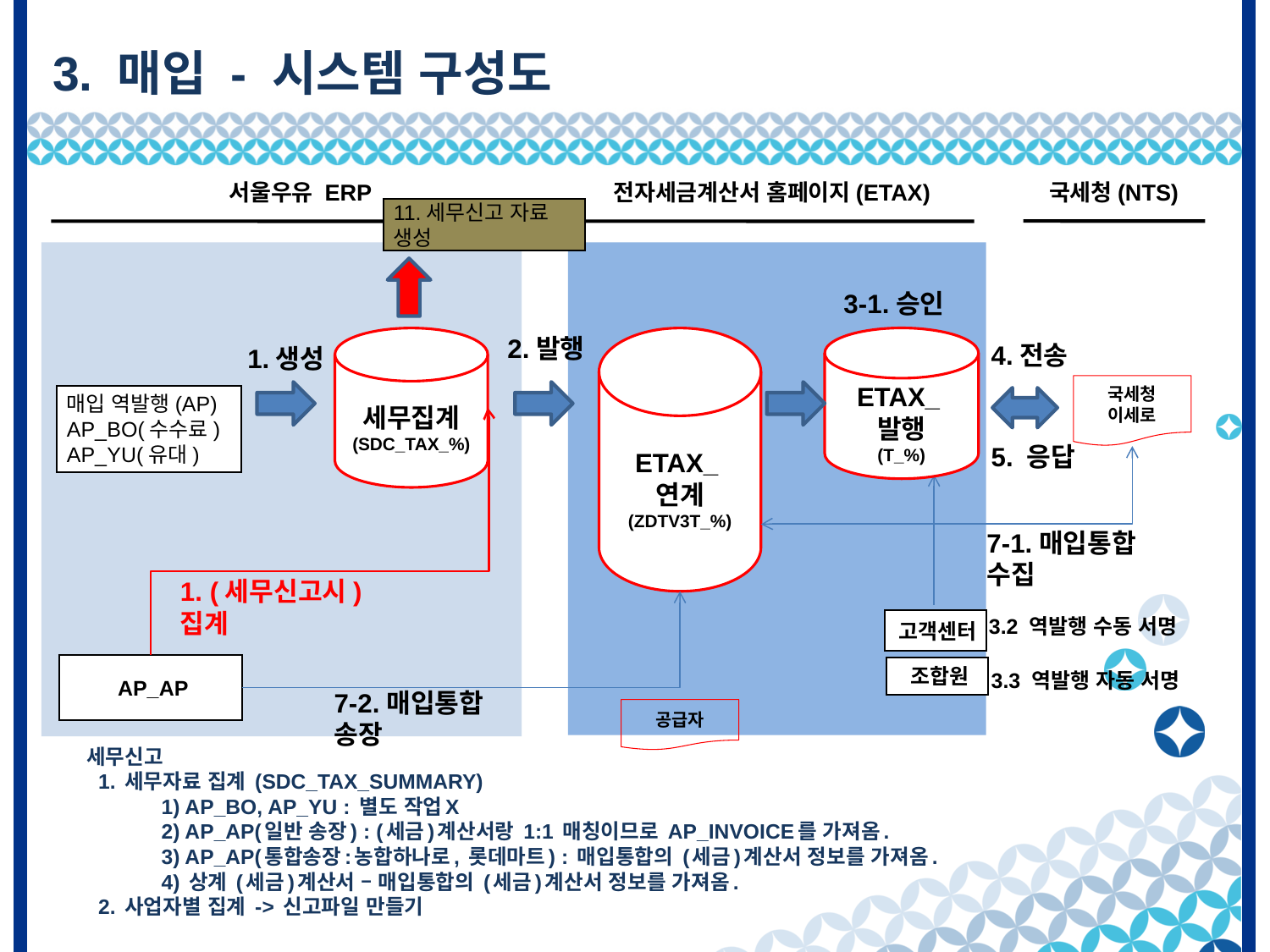

# 3. 매입 - 시스템 구성도
국세청(NTS)

서울우유 ERP

전자세금계산서 홈페이지(ETAX)

11.세무신고 자료 생성

3-1.승인
2.발행
세무집계
(SDC_TAX_%)
ETAX_연계
(ZDTV3T_%)
ETAX_발행
(T_%)
4.전송
1.생성
국세청 이세로

매입 역발행(AP)
AP_BO(수수료)
AP_YU(유대)

5. 응답
7-1.매입통합 수집
1. (세무신고시)집계
3.2 역발행 수동 서명
고객센터
AP_AP
조합원
3.3 역발행 자동 서명
7-2.매입통합 송장
공급자
세무신고
  1. 세무자료 집계 (SDC_TAX_SUMMARY)
	1) AP_BO, AP_YU : 별도 작업X
	2) AP_AP(일반 송장) : (세금)계산서랑 1:1 매칭이므로 AP_INVOICE를 가져옴.
	3) AP_AP(통합송장:농합하나로, 롯데마트) : 매입통합의 (세금)계산서 정보를 가져옴.
	4) 상계 (세금)계산서 – 매입통합의 (세금)계산서 정보를 가져옴.
  2. 사업자별 집계 -> 신고파일 만들기